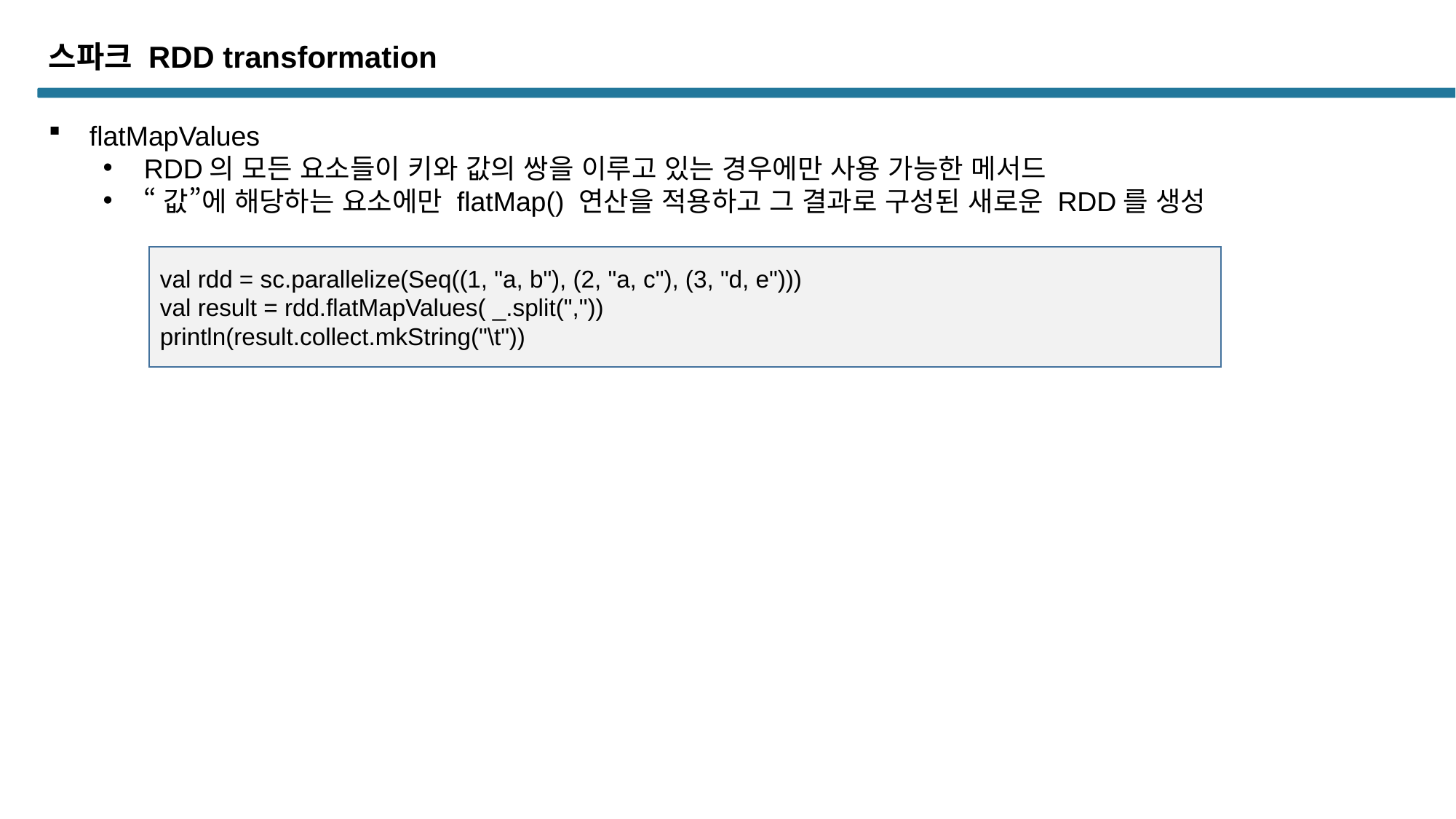

스파크 RDD transformation
flatMapValues
RDD의 모든 요소들이 키와 값의 쌍을 이루고 있는 경우에만 사용 가능한 메서드
“값”에 해당하는 요소에만 flatMap() 연산을 적용하고 그 결과로 구성된 새로운 RDD를 생성

val rdd = sc.parallelize(Seq((1, "a, b"), (2, "a, c"), (3, "d, e")))
val result = rdd.flatMapValues( _.split(","))
println(result.collect.mkString("\t"))